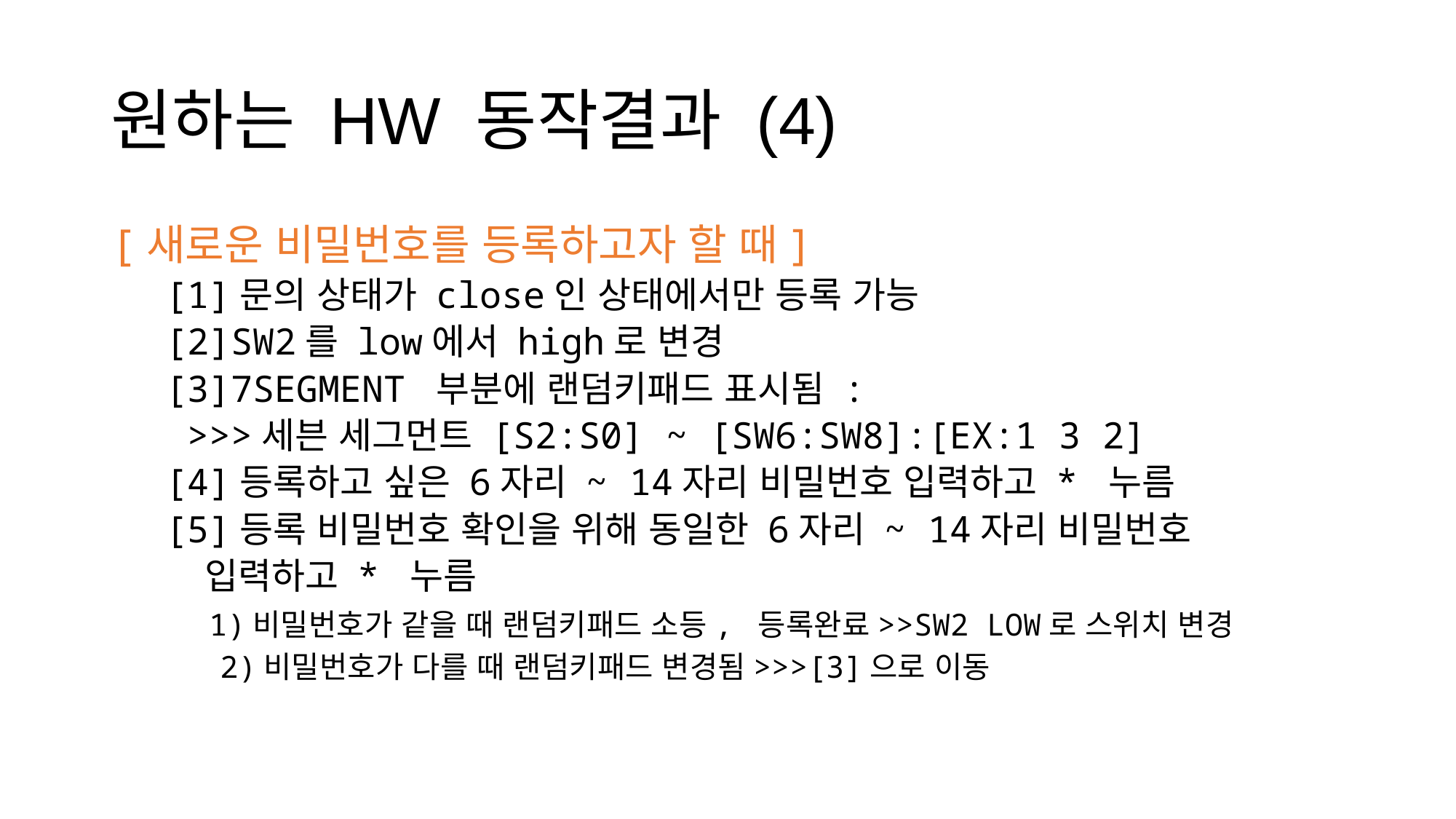

# 원하는 HW 동작결과 (4)
[새로운 비밀번호를 등록하고자 할 때]
[1]문의 상태가 close인 상태에서만 등록 가능
[2]SW2를 low에서 high로 변경
[3]7SEGMENT 부분에 랜덤키패드 표시됨 :
 >>>세븐 세그먼트 [S2:S0] ~ [SW6:SW8]:[EX:1 3 2]
[4]등록하고 싶은 6자리 ~ 14자리 비밀번호 입력하고 * 누름
[5]등록 비밀번호 확인을 위해 동일한 6자리 ~ 14자리 비밀번호
   입력하고 * 누름
  1)비밀번호가 같을 때 랜덤키패드 소등, 등록완료>>SW2 LOW로 스위치 변경
   2)비밀번호가 다를 때 랜덤키패드 변경됨>>>[3]으로 이동